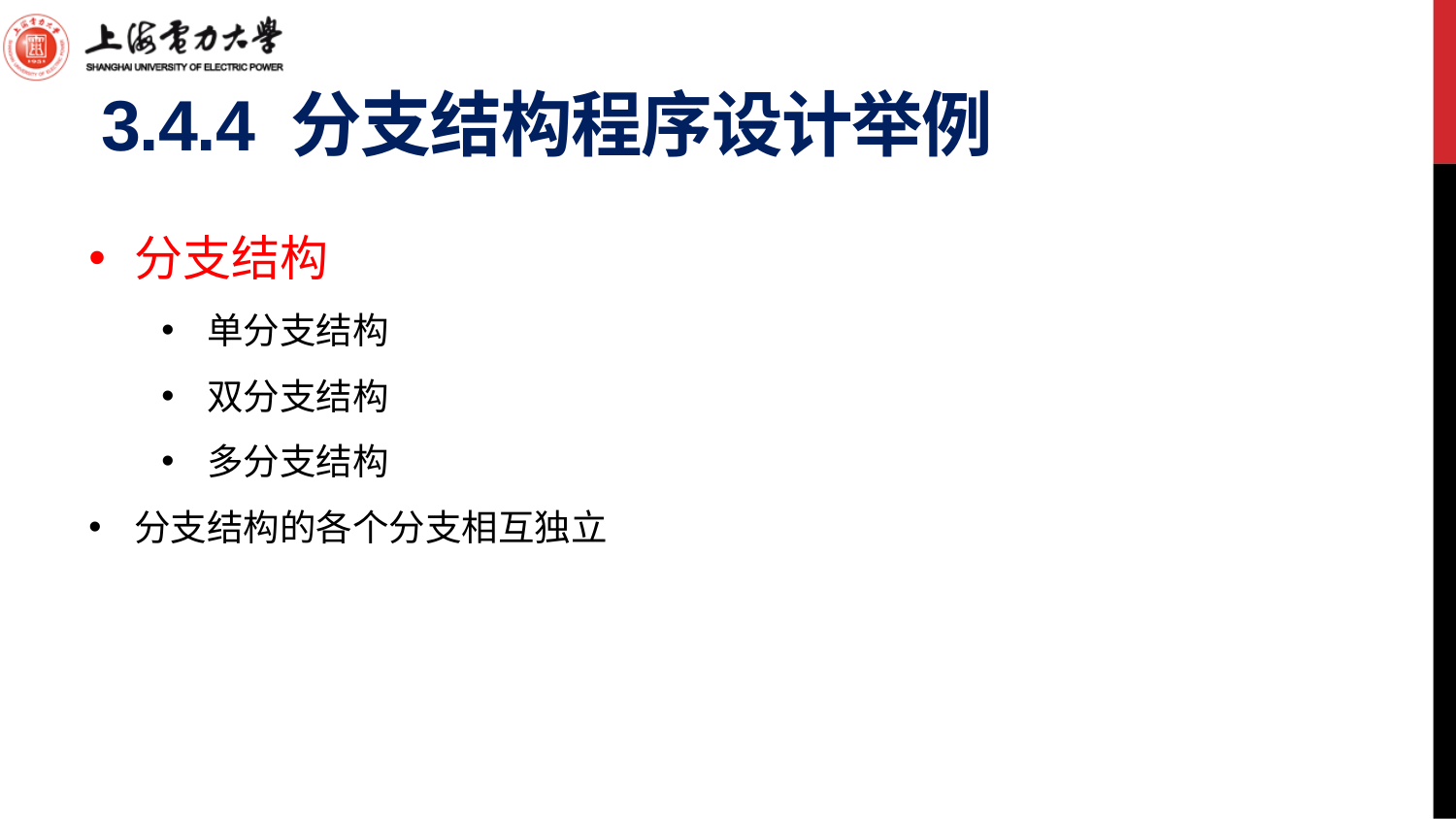

# 3.4.4 分支结构程序设计举例
分支结构
单分支结构
双分支结构
多分支结构
分支结构的各个分支相互独立